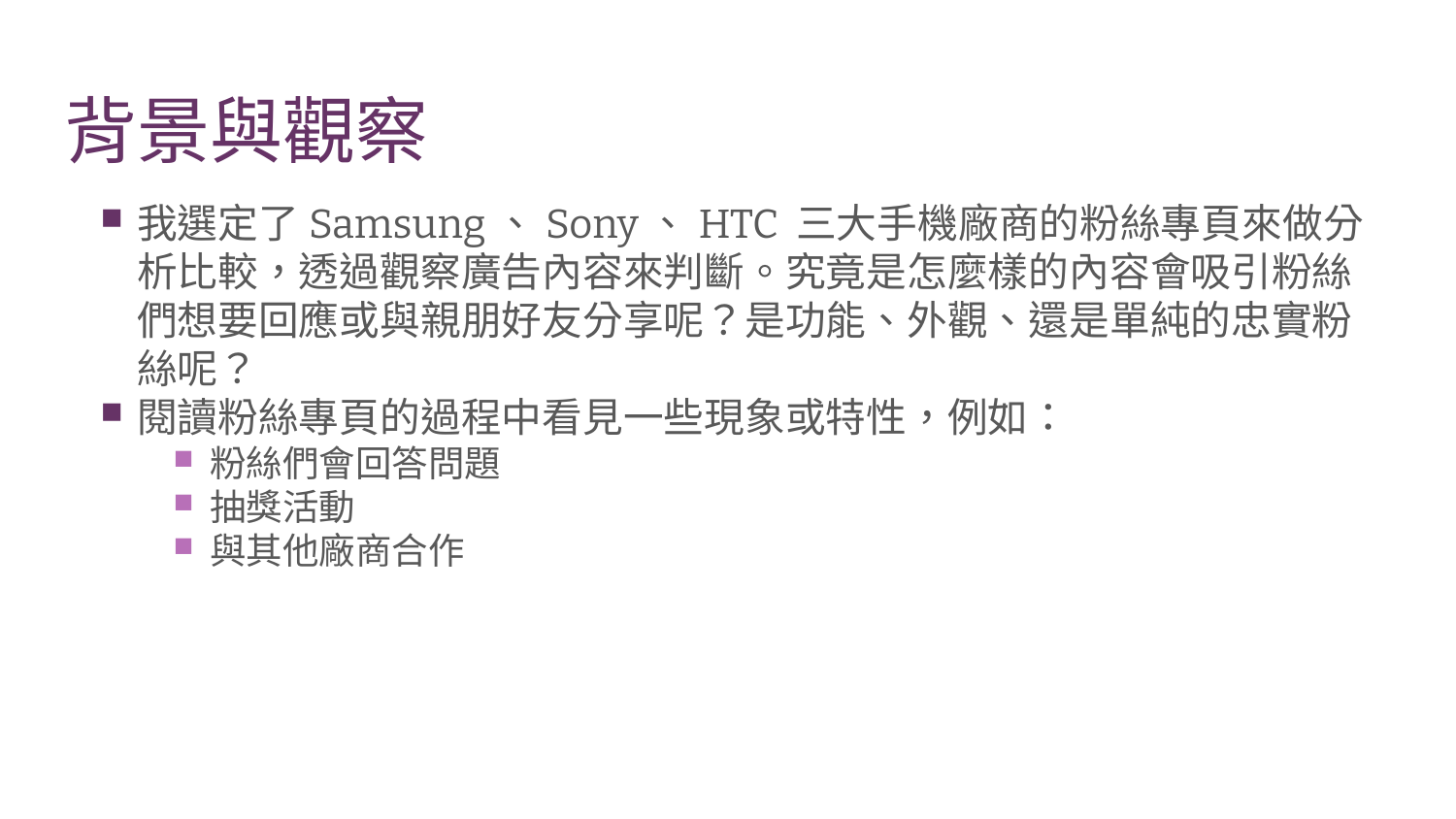

# 背景與觀察
我選定了Samsung、Sony、HTC 三大手機廠商的粉絲專頁來做分析比較，透過觀察廣告內容來判斷。究竟是怎麼樣的內容會吸引粉絲們想要回應或與親朋好友分享呢？是功能、外觀、還是單純的忠實粉絲呢？
閱讀粉絲專頁的過程中看見一些現象或特性，例如：
粉絲們會回答問題
抽獎活動
與其他廠商合作